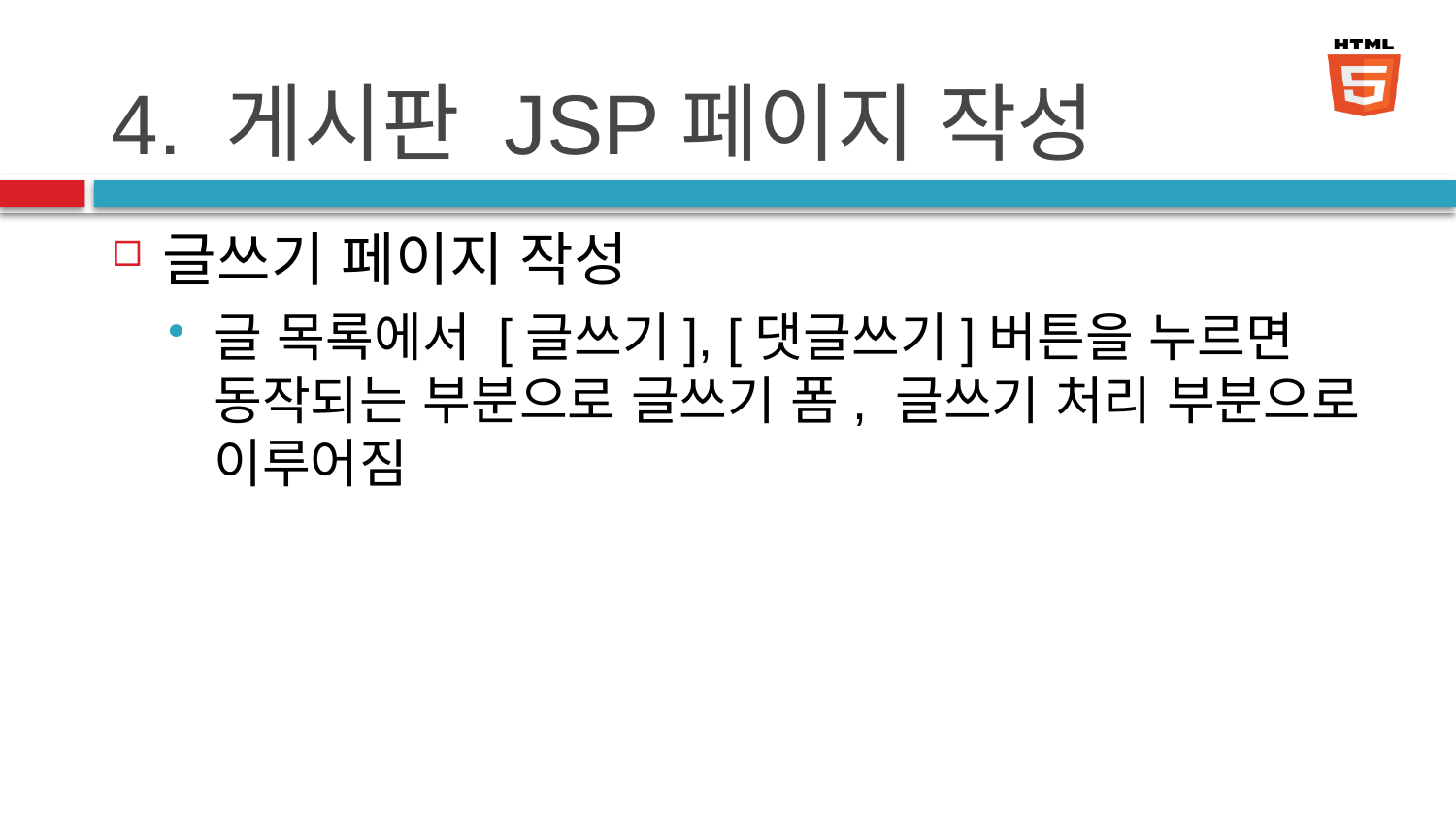

# 4. 게시판 JSP페이지 작성
글쓰기 페이지 작성
글 목록에서 [글쓰기], [댓글쓰기]버튼을 누르면 동작되는 부분으로 글쓰기 폼, 글쓰기 처리 부분으로 이루어짐